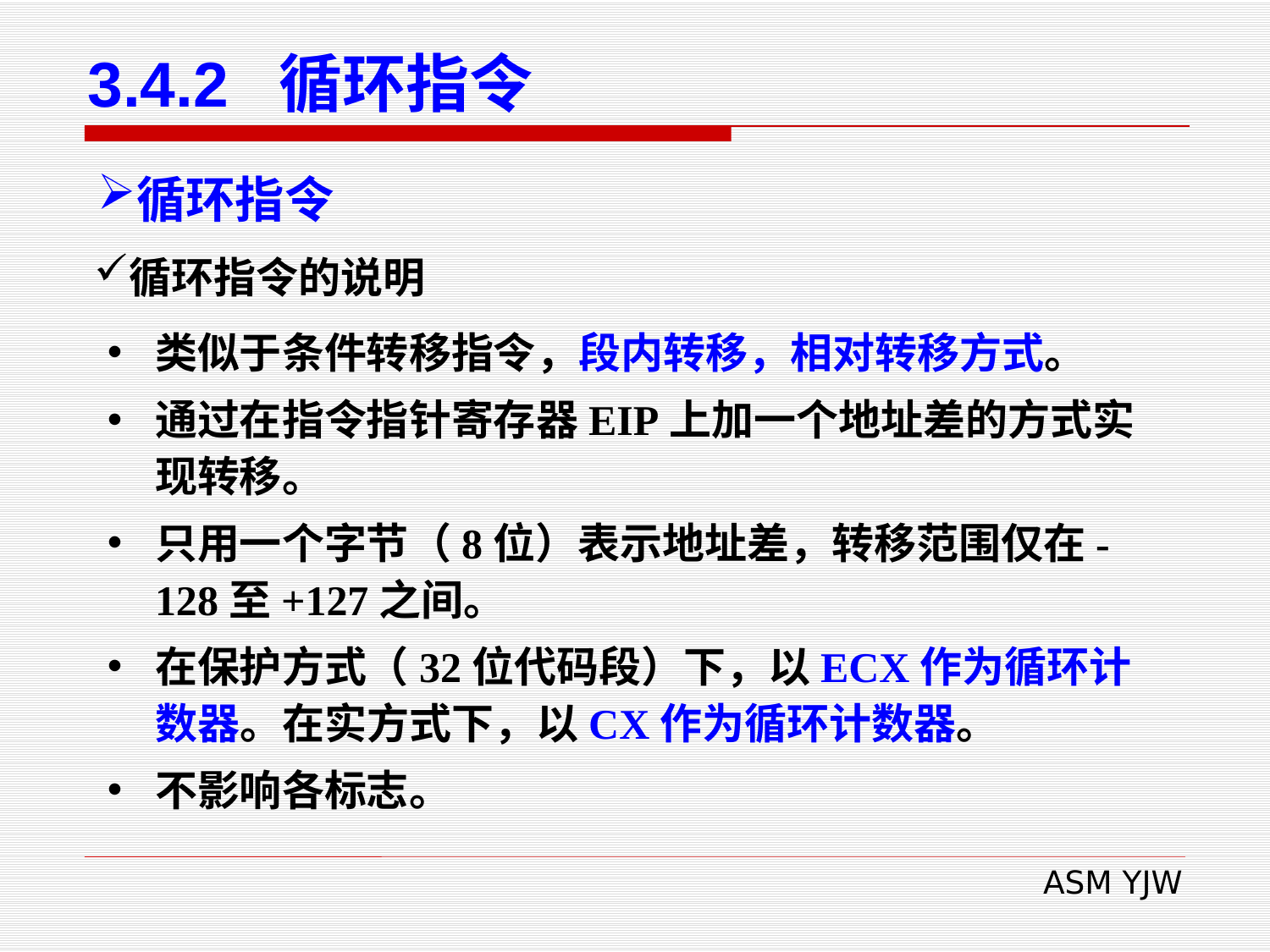

# 3.4.2  循环指令
循环指令
循环指令的说明
类似于条件转移指令，段内转移，相对转移方式。
通过在指令指针寄存器EIP上加一个地址差的方式实现转移。
只用一个字节（8位）表示地址差，转移范围仅在-128至+127之间。
在保护方式（32位代码段）下，以ECX作为循环计数器。在实方式下，以CX作为循环计数器。
不影响各标志。